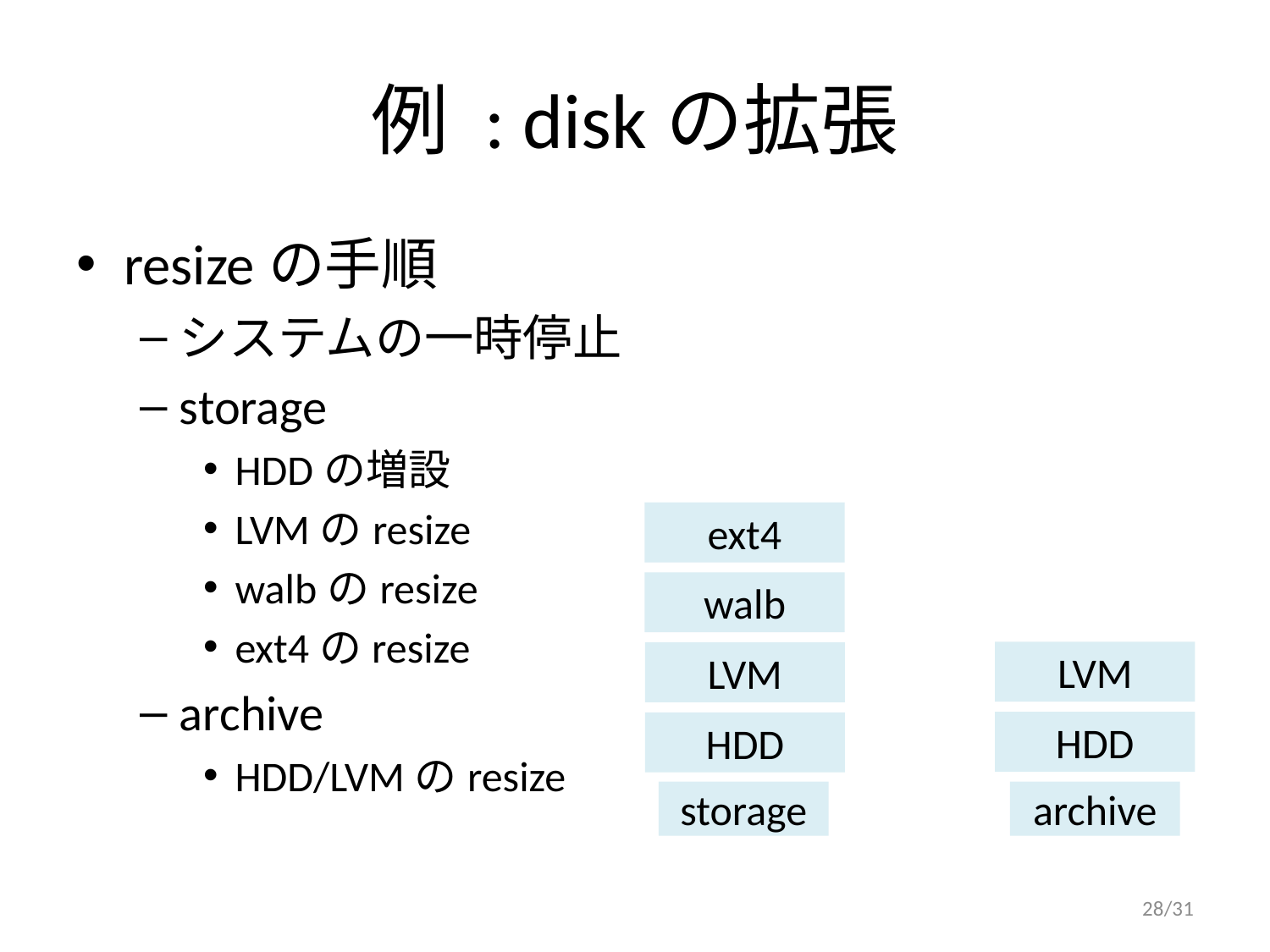

# 例 : diskの拡張
resizeの手順
システムの一時停止
storage
HDDの増設
LVMのresize
walbのresize
ext4のresize
archive
HDD/LVMのresize
ext4
walb
LVM
LVM
HDD
HDD
storage
archive
28/31